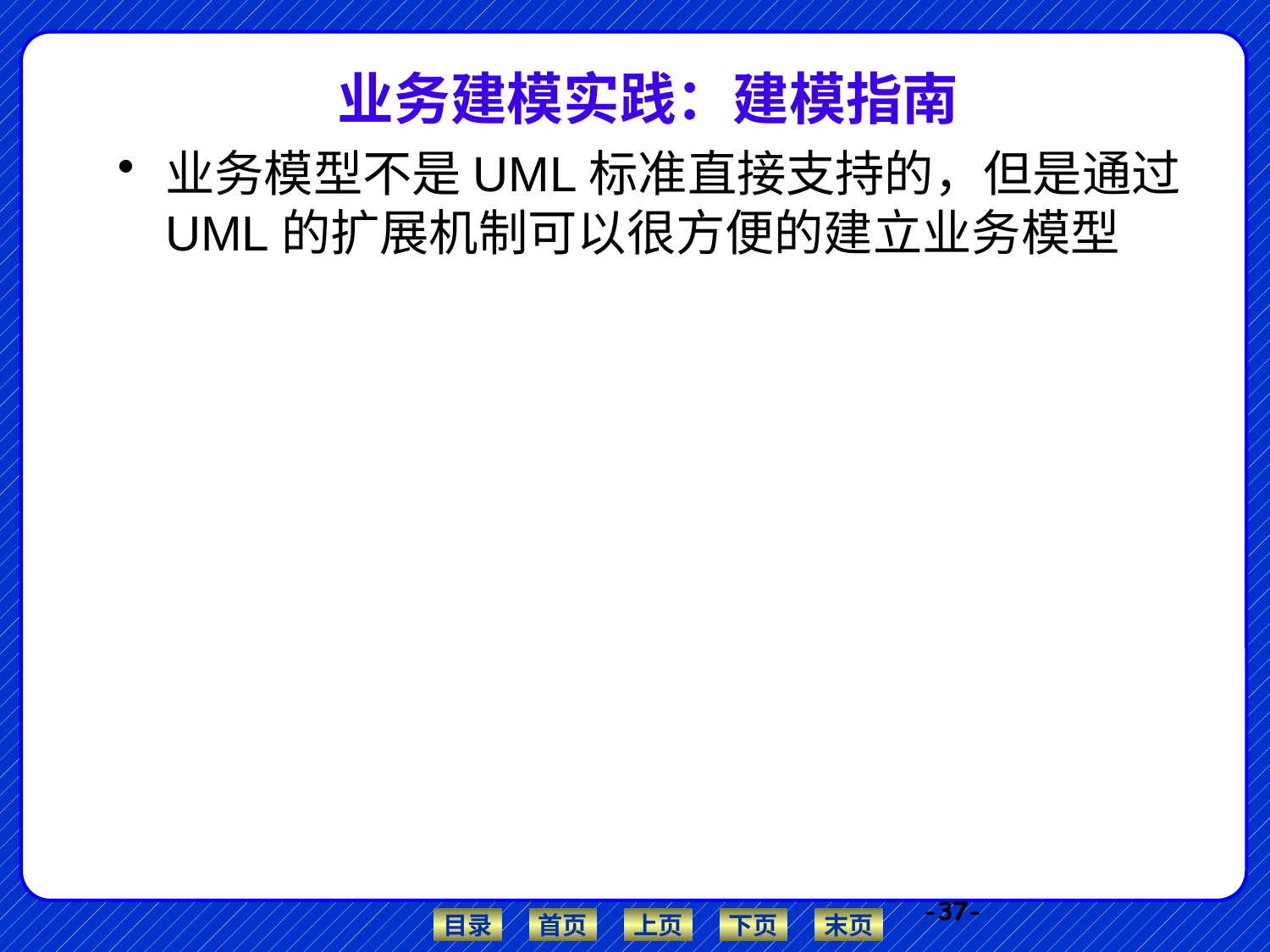

# 业务建模实践：建模指南
业务模型不是UML标准直接支持的，但是通过UML的扩展机制可以很方便的建立业务模型

-37-